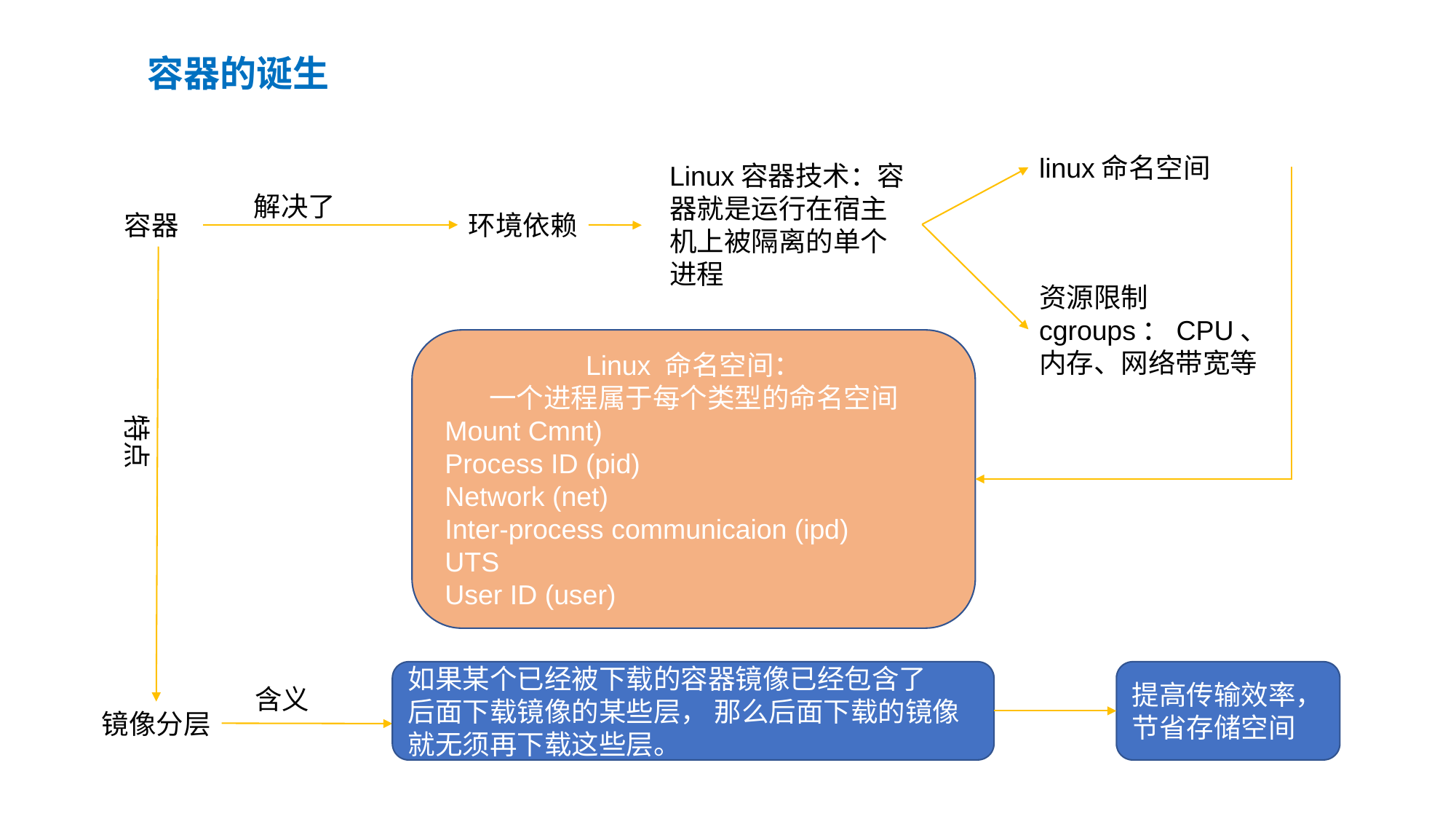

# 容器的诞生
linux命名空间
Linux容器技术：容器就是运行在宿主机上被隔离的单个进程
解决了
容器
环境依赖
资源限制cgroups：CPU、内存、网络带宽等
Linux 命名空间：
一个进程属于每个类型的命名空间
 Mount Cmnt)
 Process ID (pid)
 Network (net)
 Inter-process communicaion (ipd)
 UTS
 User ID (user)
特点
如果某个已经被下载的容器镜像已经包含了
后面下载镜像的某些层， 那么后面下载的镜像就无须再下载这些层。
提高传输效率，节省存储空间
含义
镜像分层
7